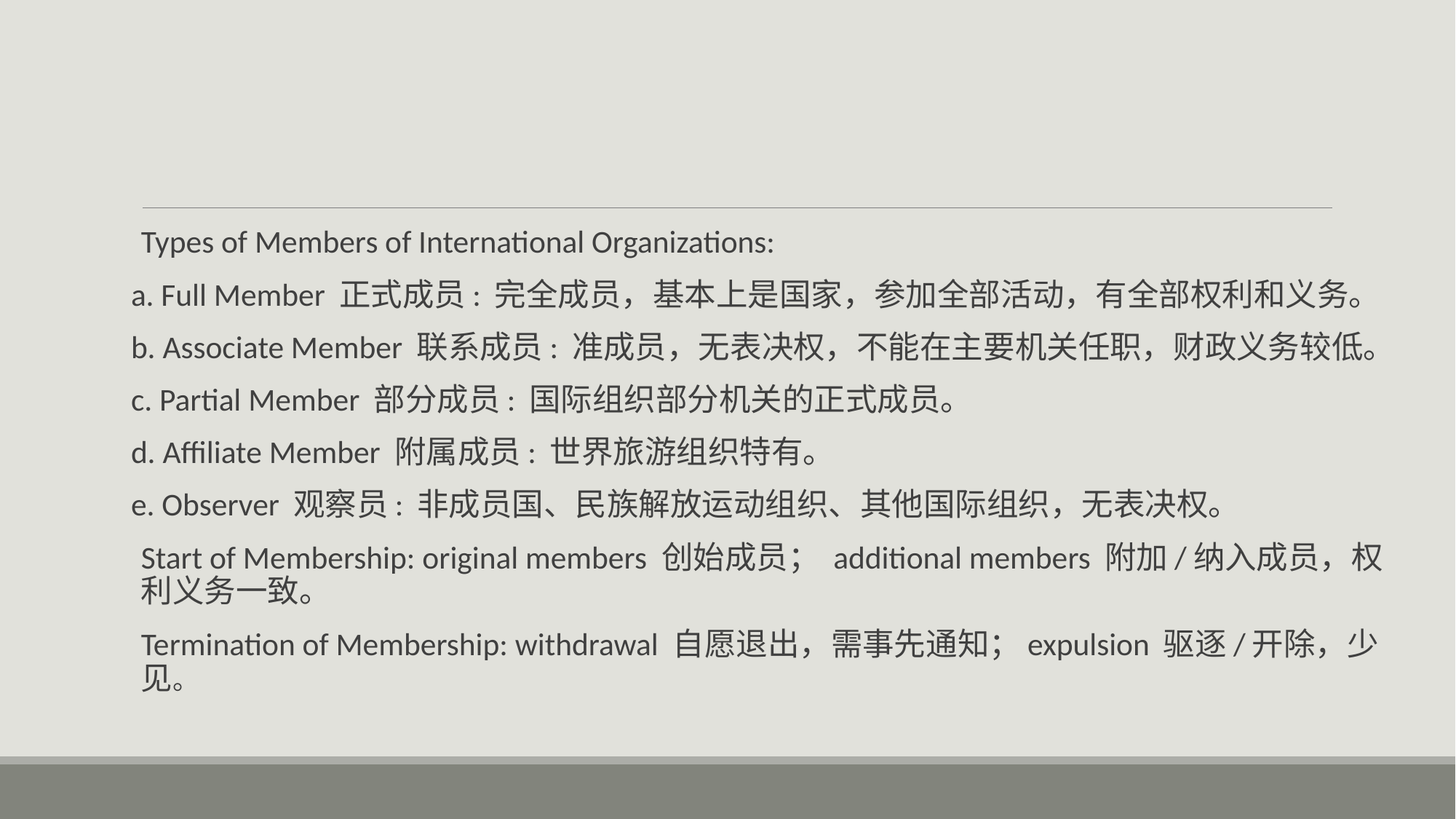

#
Types of Members of International Organizations:
a. Full Member 正式成员: 完全成员，基本上是国家，参加全部活动，有全部权利和义务。
b. Associate Member 联系成员: 准成员，无表决权，不能在主要机关任职，财政义务较低。
c. Partial Member 部分成员: 国际组织部分机关的正式成员。
d. Affiliate Member 附属成员: 世界旅游组织特有。
e. Observer 观察员: 非成员国、民族解放运动组织、其他国际组织，无表决权。
Start of Membership: original members 创始成员； additional members 附加/纳入成员，权利义务一致。
Termination of Membership: withdrawal 自愿退出，需事先通知；expulsion 驱逐/开除，少见。